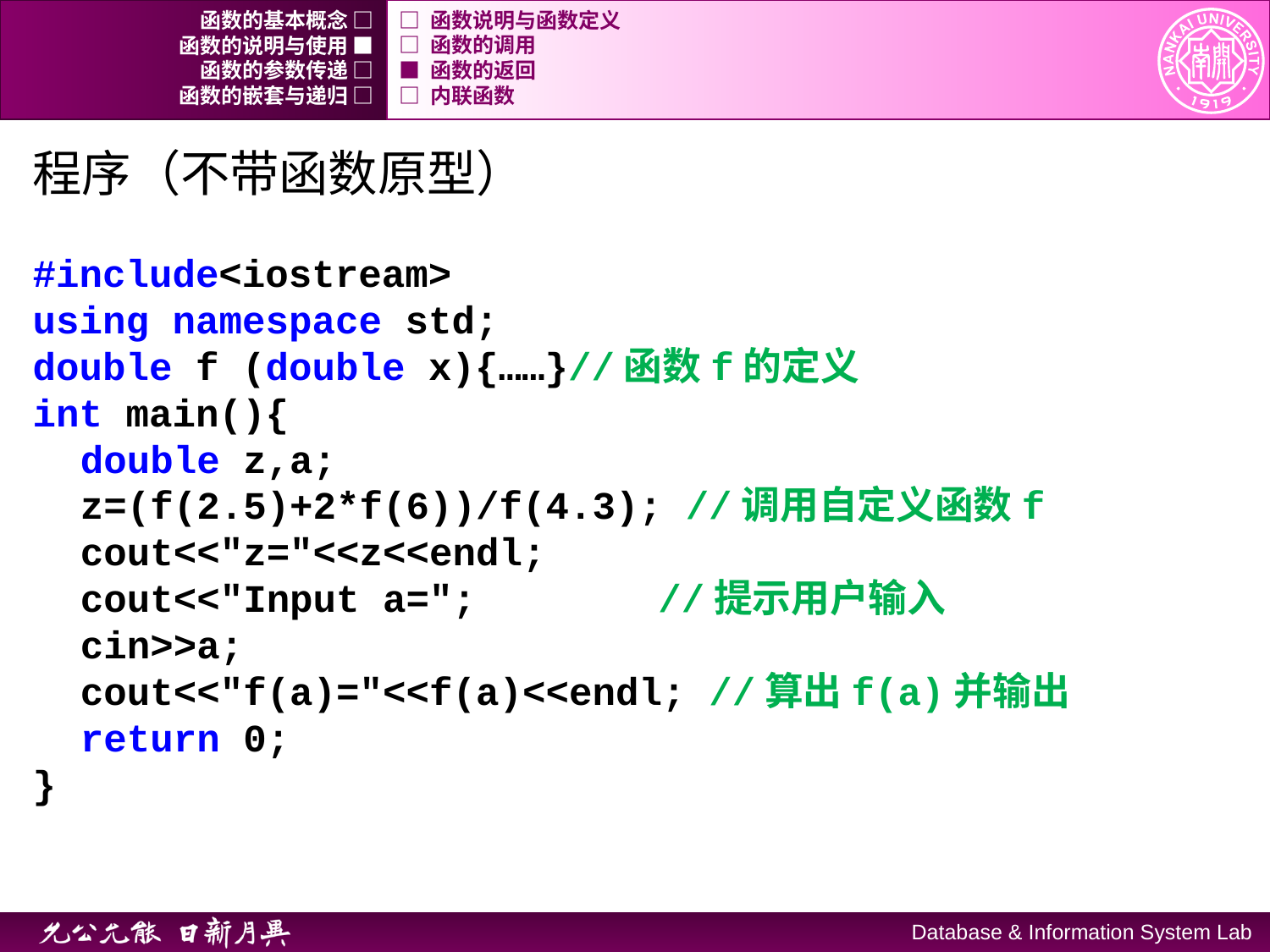

函数的基本概念 □
□ 函数说明与函数定义
函数的说明与使用 ■
□ 函数的调用
函数的参数传递 □
■ 函数的返回
函数的嵌套与递归 □
□ 内联函数
程序（不带函数原型）

#include<iostream>
using namespace std;
double f (double x){……}//函数f的定义
int main(){
	double z,a;
	z=(f(2.5)+2*f(6))/f(4.3); //调用自定义函数f
	cout<<"z="<<z<<endl;
	cout<<"Input a=";  	   //提示用户输入
	cin>>a;
	cout<<"f(a)="<<f(a)<<endl; //算出f(a)并输出
	return 0;
}